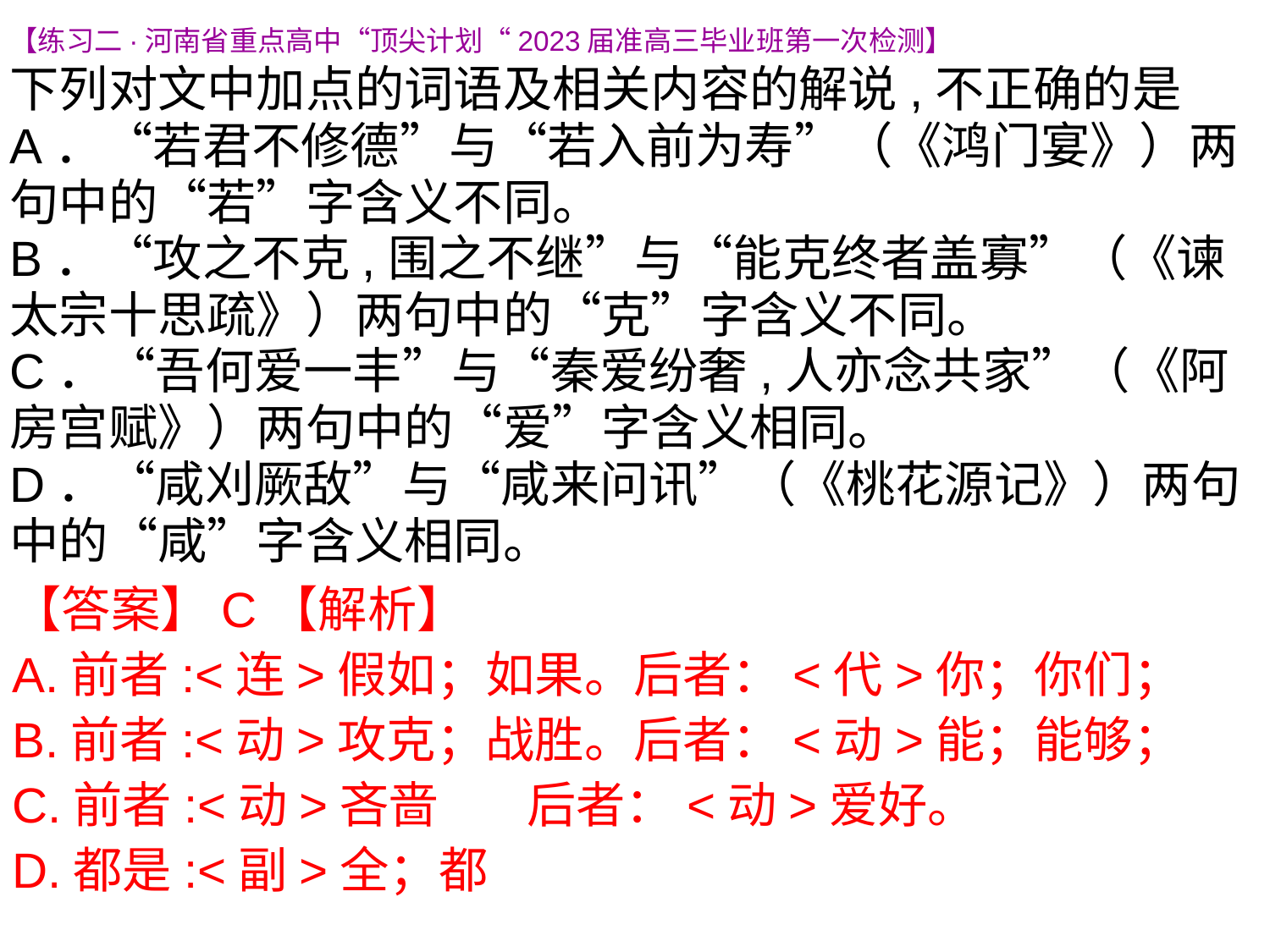

【练习二·河南省重点高中“顶尖计划“2023届准高三毕业班第一次检测】
下列对文中加点的词语及相关内容的解说,不正确的是
A．“若君不修德”与“若入前为寿”（《鸿门宴》）两句中的“若”字含义不同。
B．“攻之不克,围之不继”与“能克终者盖寡”（《谏太宗十思疏》）两句中的“克”字含义不同。
C．“吾何爱一丰”与“秦爱纷奢,人亦念共家”（《阿房宫赋》）两句中的“爱”字含义相同。
D．“咸刈厥敌”与“咸来问讯”（《桃花源记》）两句中的“咸”字含义相同。
【答案】C【解析】
A.前者:<连>假如；如果。后者：<代>你；你们；
B.前者:<动>攻克；战胜。后者：<动>能；能够；
C.前者:<动>吝啬        后者：<动>爱好。
D.都是:<副>全；都